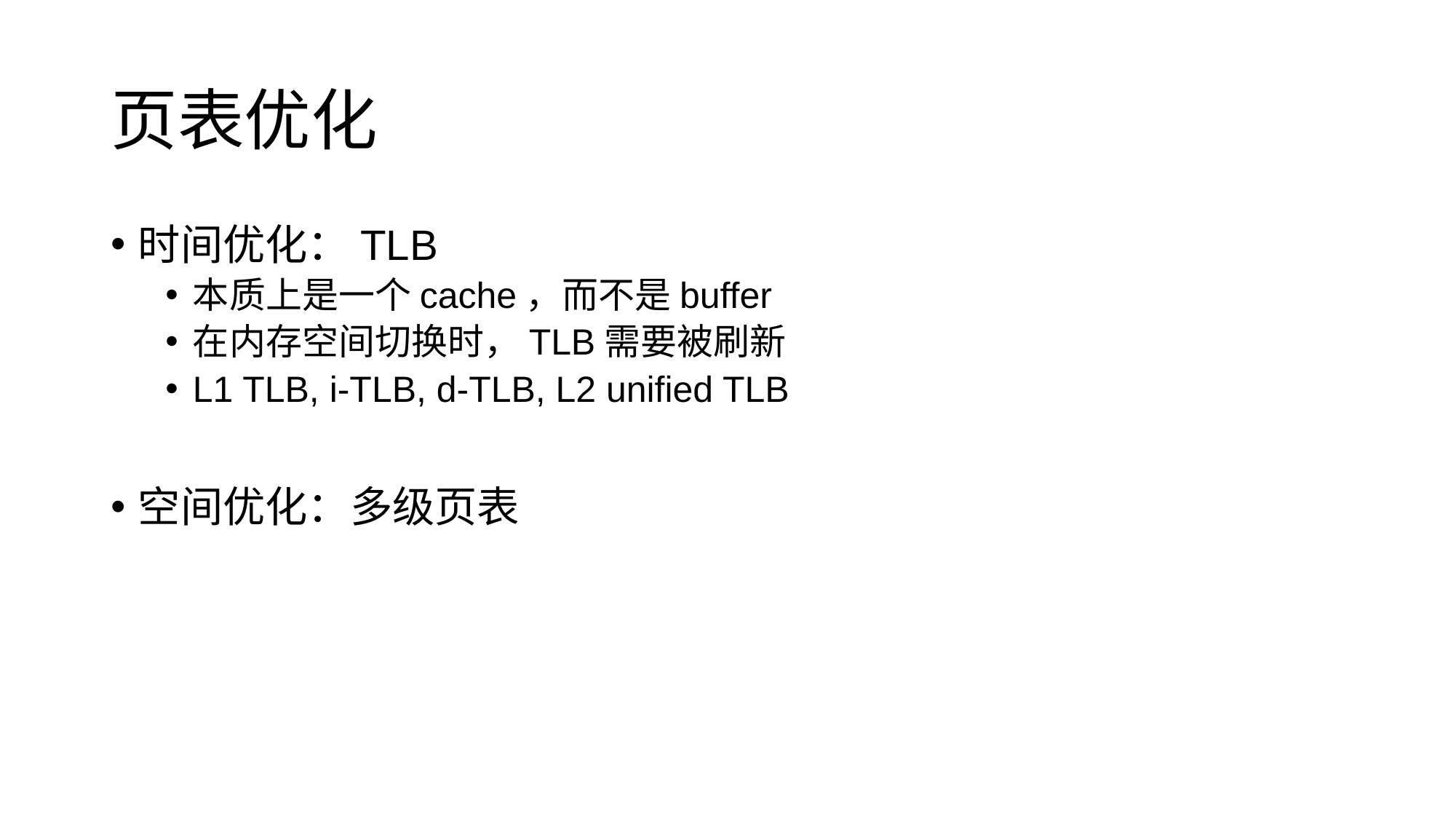

# 页表优化
时间优化：TLB
本质上是一个cache，而不是buffer
在内存空间切换时，TLB需要被刷新
L1 TLB, i-TLB, d-TLB, L2 unified TLB

空间优化：多级页表